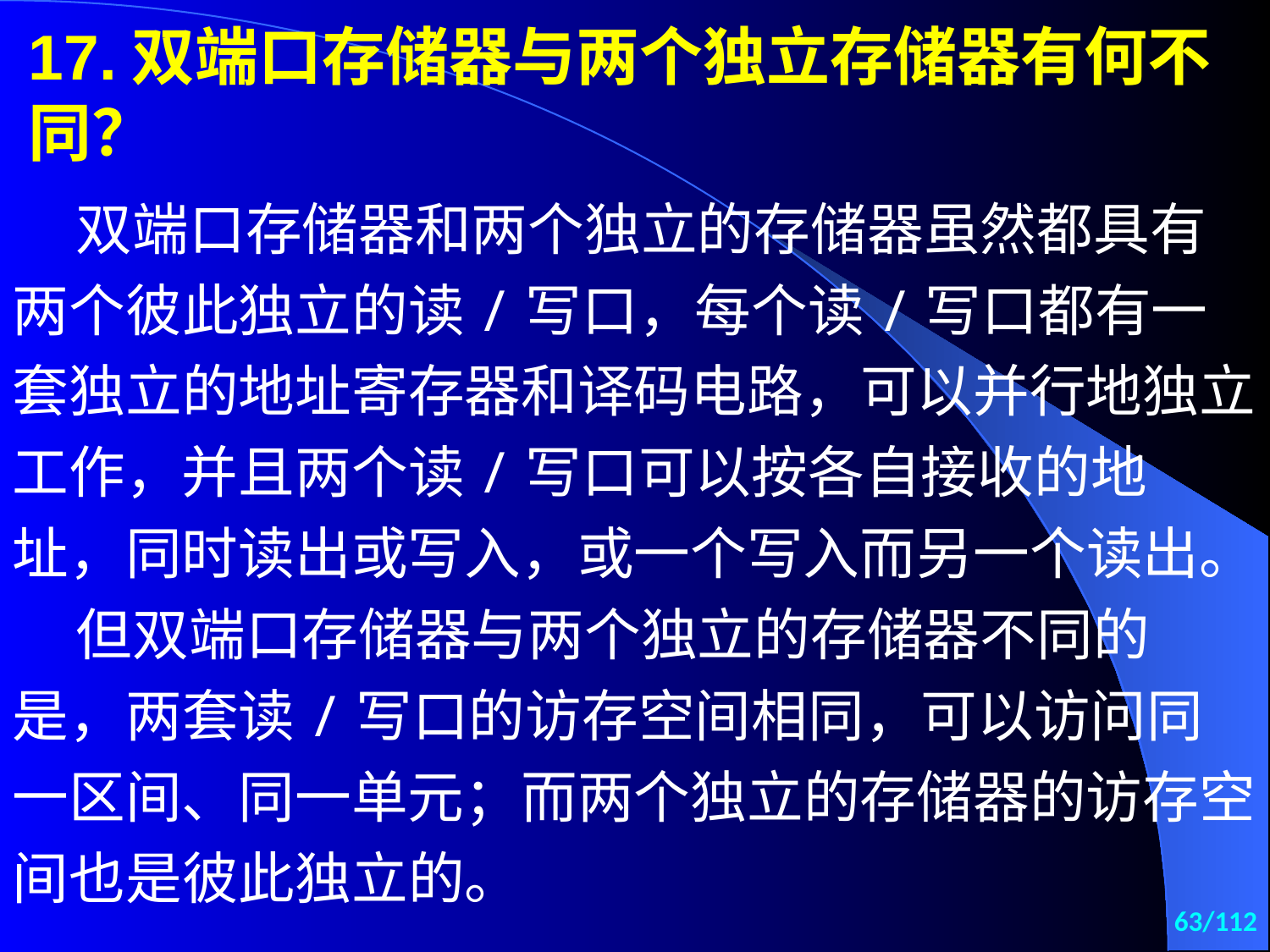

17.双端口存储器与两个独立存储器有何不同？
双端口存储器和两个独立的存储器虽然都具有两个彼此独立的读/写口，每个读/写口都有一套独立的地址寄存器和译码电路，可以并行地独立工作，并且两个读/写口可以按各自接收的地址，同时读出或写入，或一个写入而另一个读出。
但双端口存储器与两个独立的存储器不同的是，两套读/写口的访存空间相同，可以访问同一区间、同一单元；而两个独立的存储器的访存空间也是彼此独立的。
63/112